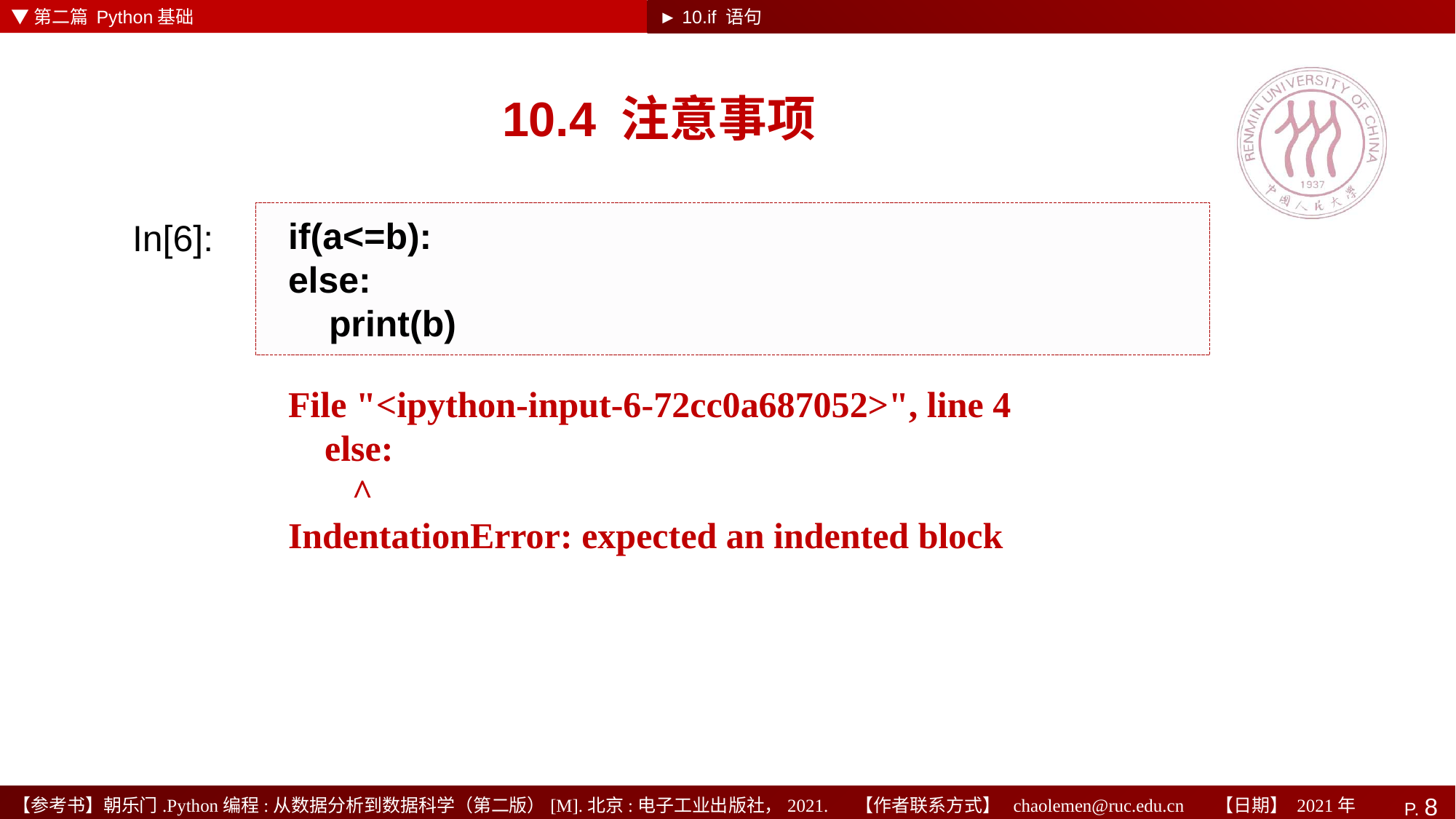

▼第二篇 Python基础
► 10.if 语句
# 10.4 注意事项
if(a<=b):
else:
    print(b)
In[6]:
File "<ipython-input-6-72cc0a687052>", line 4
    else:
       ^
IndentationError: expected an indented block